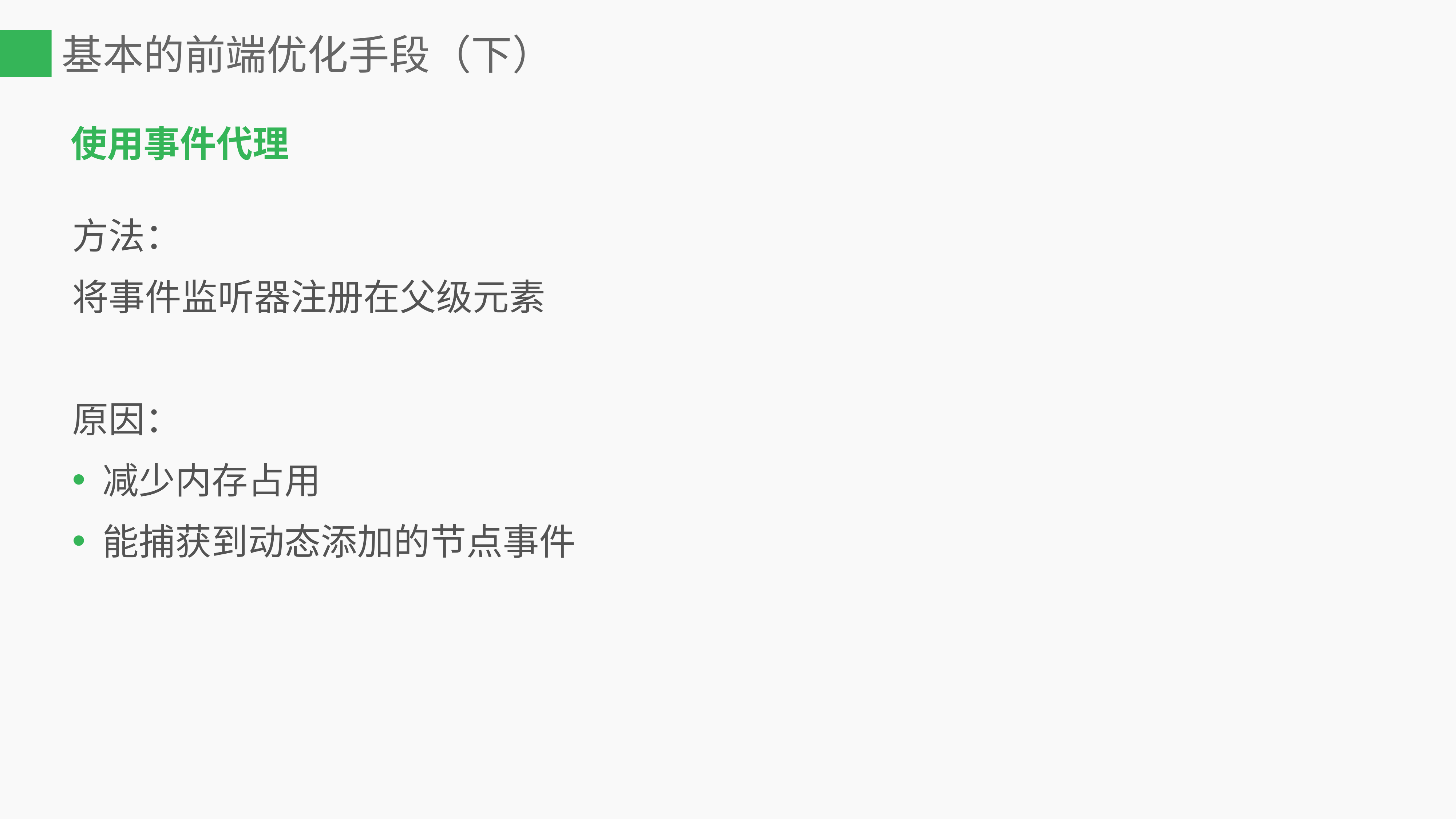

# 基本的前端优化手段（下）
使用事件代理

方法：
将事件监听器注册在父级元素

原因：
减少内存占用
能捕获到动态添加的节点事件